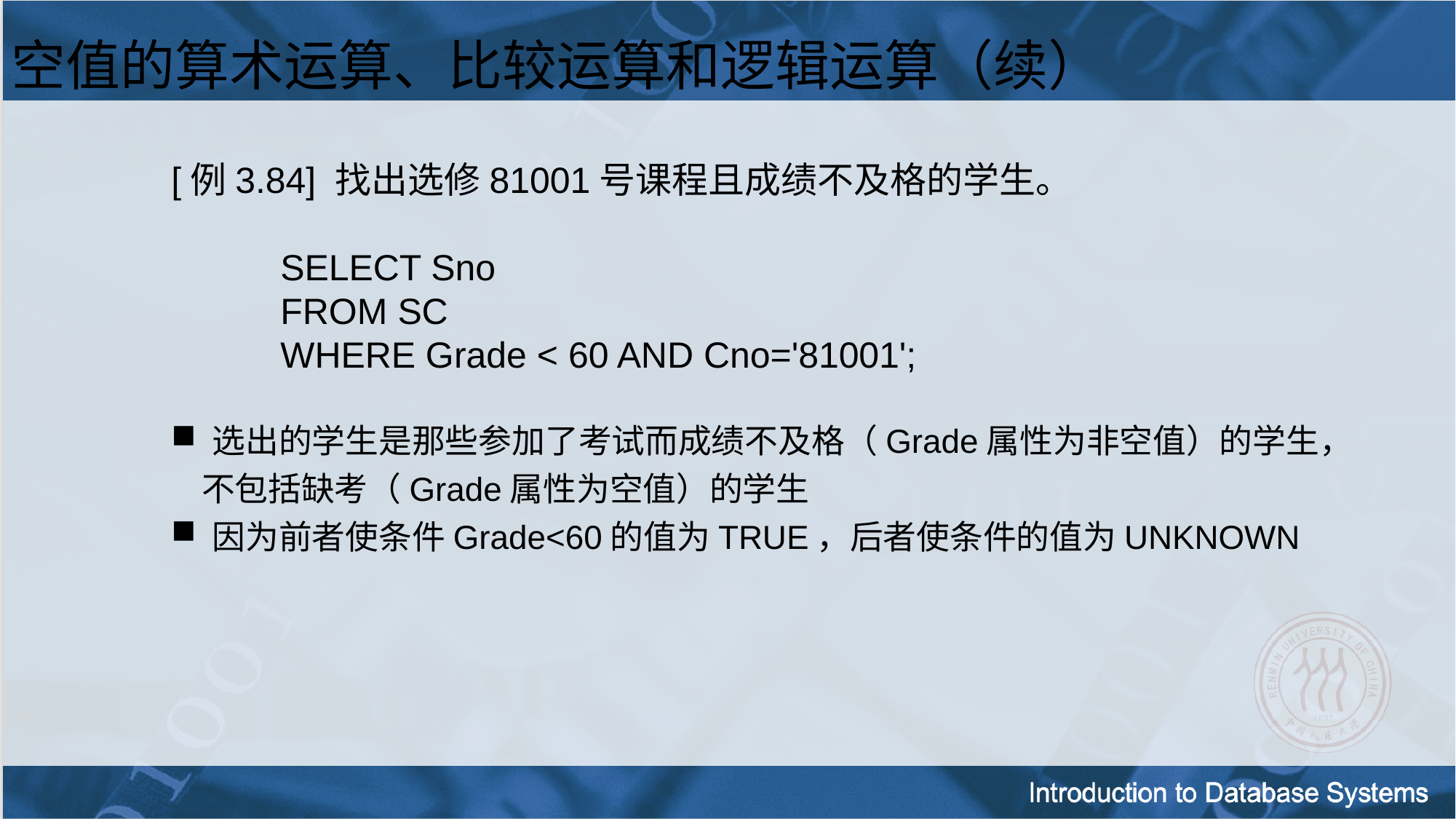

空值的算术运算、比较运算和逻辑运算（续）
[例3.84] 找出选修81001号课程且成绩不及格的学生。

	SELECT Sno
	FROM SC
	WHERE Grade < 60 AND Cno='81001';

 选出的学生是那些参加了考试而成绩不及格（Grade属性为非空值）的学生，
   不包括缺考（Grade属性为空值）的学生
 因为前者使条件Grade<60的值为TRUE，后者使条件的值为UNKNOWN